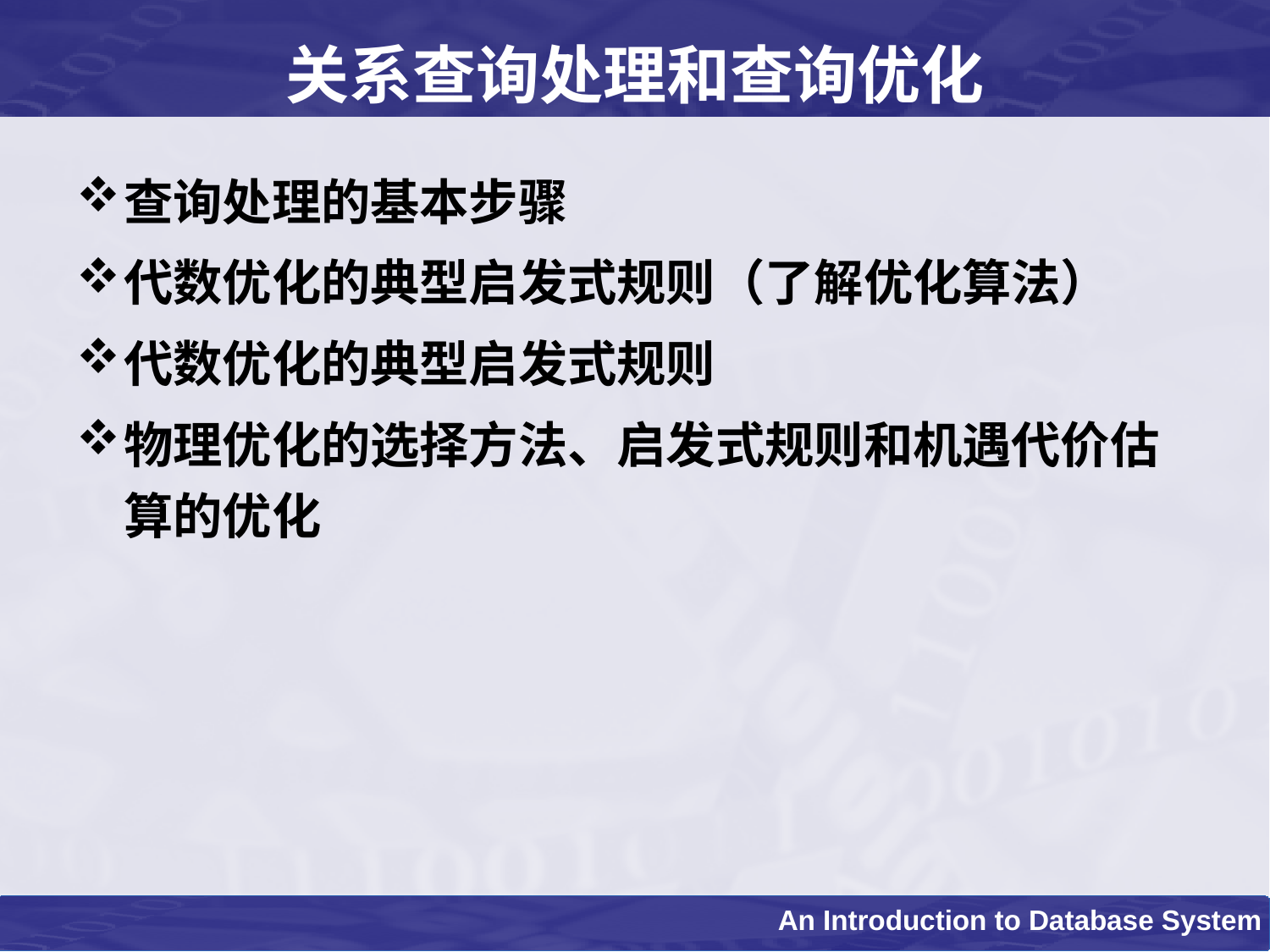

# 关系查询处理和查询优化
查询处理的基本步骤
代数优化的典型启发式规则（了解优化算法）
代数优化的典型启发式规则
物理优化的选择方法、启发式规则和机遇代价估算的优化